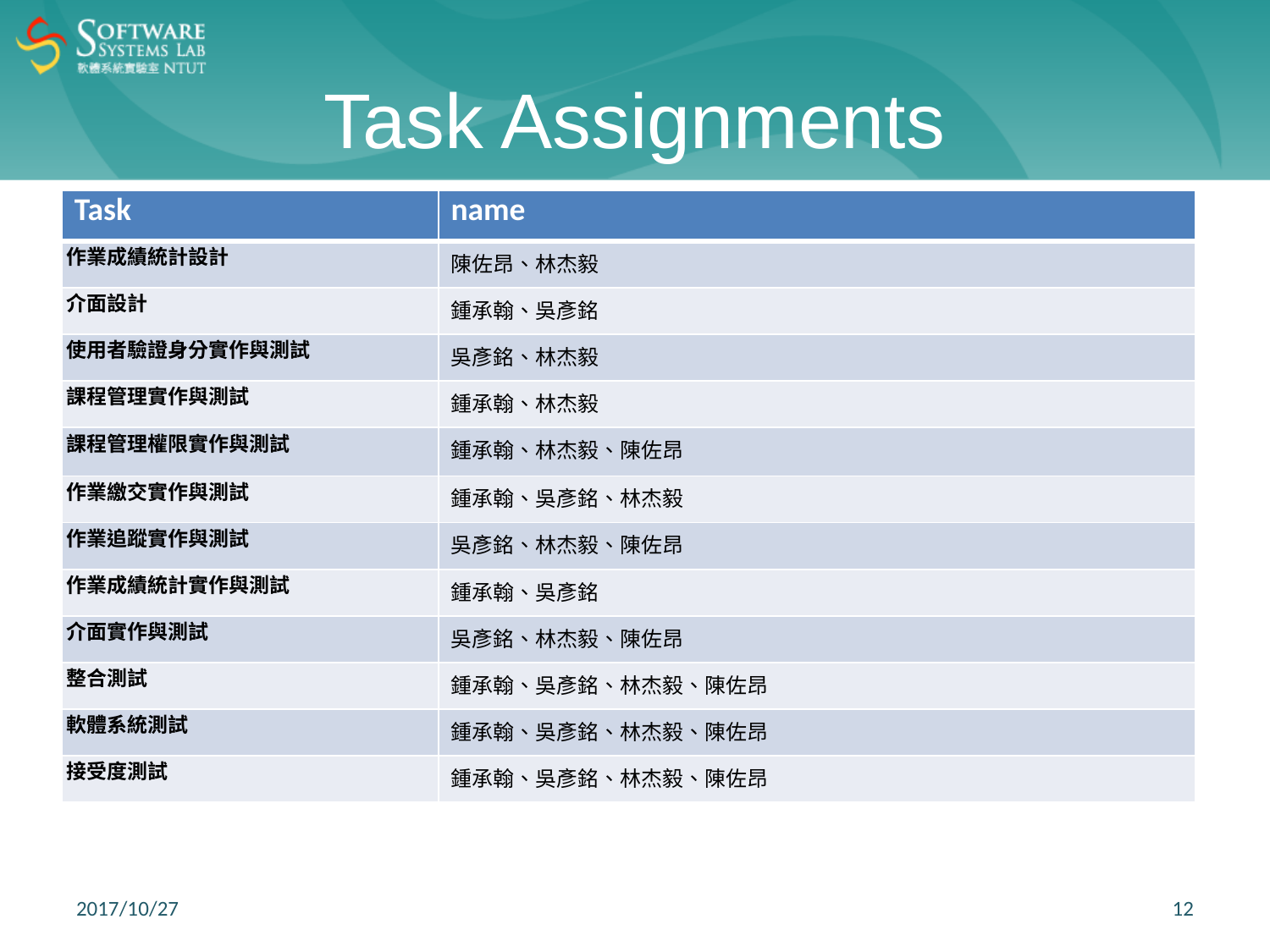

# Task Assignments
| Task | name |
| --- | --- |
| 作業成績統計設計 | 陳佐昂、林杰毅 |
| 介面設計 | 鍾承翰、吳彥銘 |
| 使用者驗證身分實作與測試 | 吳彥銘、林杰毅 |
| 課程管理實作與測試 | 鍾承翰、林杰毅 |
| 課程管理權限實作與測試 | 鍾承翰、林杰毅、陳佐昂 |
| 作業繳交實作與測試 | 鍾承翰、吳彥銘、林杰毅 |
| 作業追蹤實作與測試 | 吳彥銘、林杰毅、陳佐昂 |
| 作業成績統計實作與測試 | 鍾承翰、吳彥銘 |
| 介面實作與測試 | 吳彥銘、林杰毅、陳佐昂 |
| 整合測試 | 鍾承翰、吳彥銘、林杰毅、陳佐昂 |
| 軟體系統測試 | 鍾承翰、吳彥銘、林杰毅、陳佐昂 |
| 接受度測試 | 鍾承翰、吳彥銘、林杰毅、陳佐昂 |
2017/10/27
12